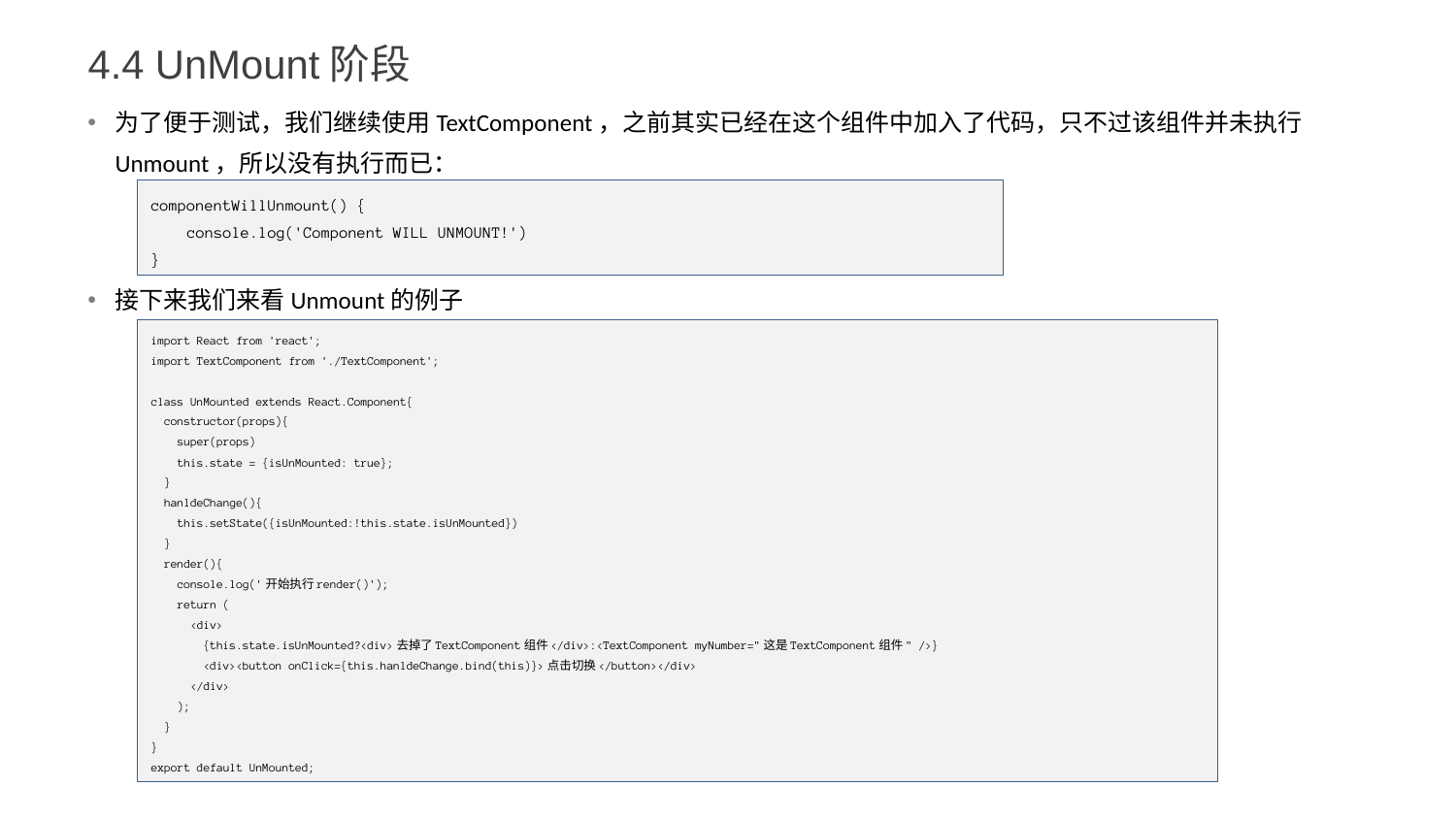

4.4 UnMount阶段
为了便于测试，我们继续使用TextComponent，之前其实已经在这个组件中加入了代码，只不过该组件并未执行Unmount，所以没有执行而已：

接下来我们来看Unmount的例子
componentWillUnmount() {
    console.log('Component WILL UNMOUNT!')
}
import React from 'react';
import TextComponent from './TextComponent';

class UnMounted extends React.Component{
  constructor(props){
    super(props)
    this.state = {isUnMounted: true};
  }
  hanldeChange(){
    this.setState({isUnMounted:!this.state.isUnMounted})
  }
  render(){
    console.log('开始执行render()');
    return (
      <div>
        {this.state.isUnMounted?<div>去掉了TextComponent组件</div>:<TextComponent myNumber="这是TextComponent组件" />}
        <div><button onClick={this.hanldeChange.bind(this)}>点击切换</button></div>
      </div>
    );
  }
}
export default UnMounted;